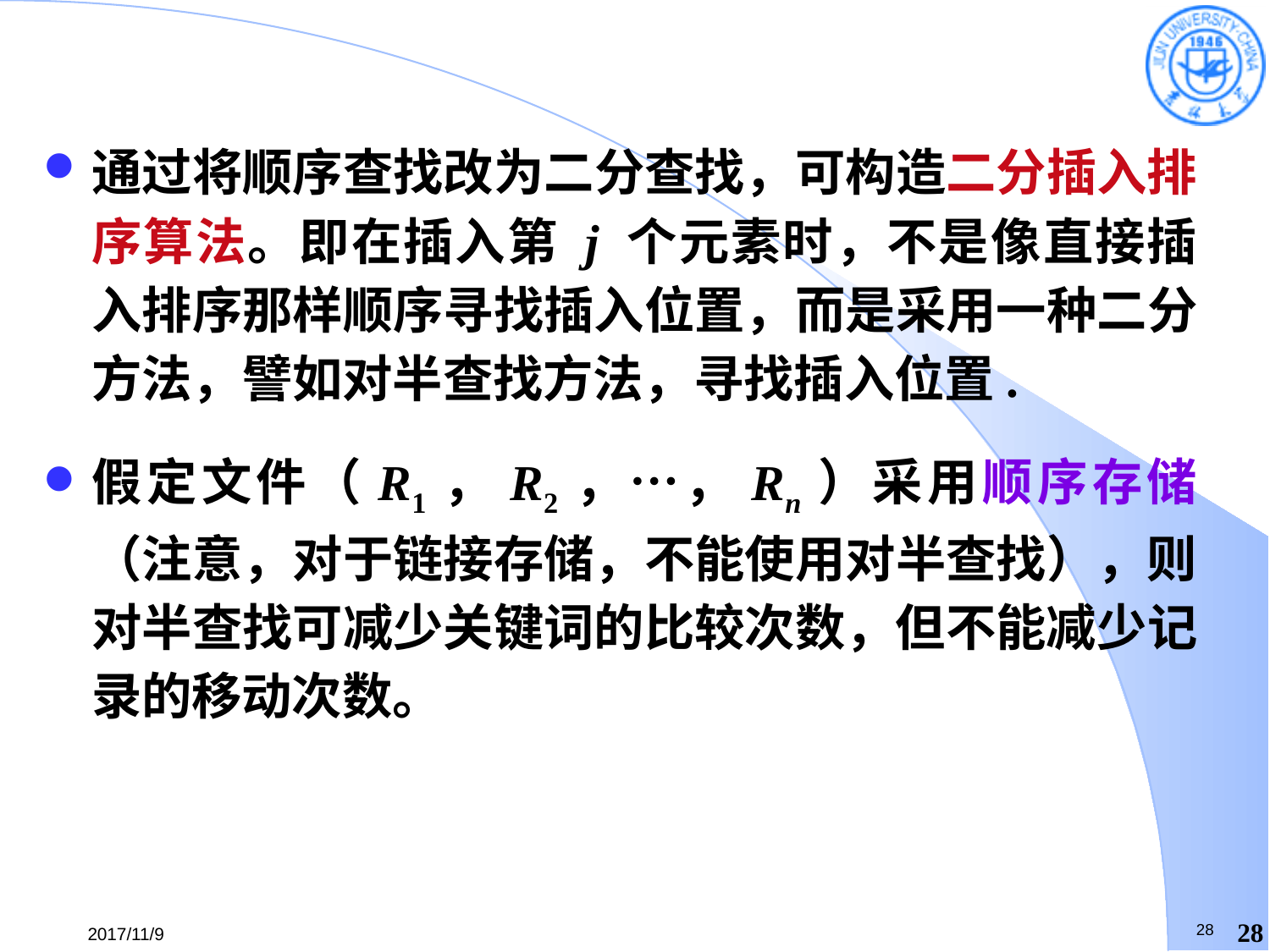

通过将顺序查找改为二分查找，可构造二分插入排序算法。即在插入第 j 个元素时，不是像直接插入排序那样顺序寻找插入位置，而是采用一种二分方法，譬如对半查找方法，寻找插入位置.
假定文件（R1，R2，…，Rn）采用顺序存储（注意，对于链接存储，不能使用对半查找），则对半查找可减少关键词的比较次数，但不能减少记录的移动次数。
28